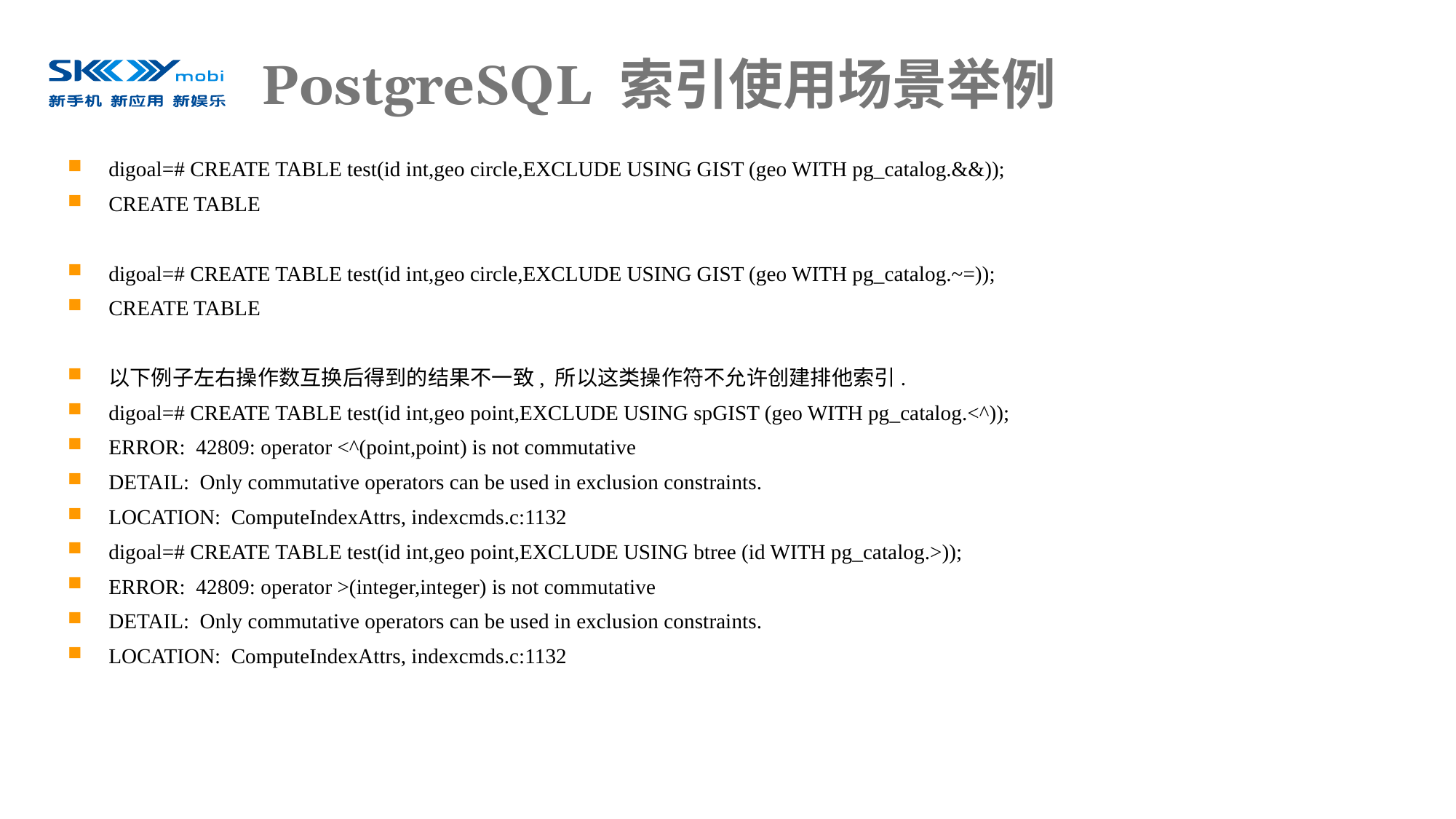

# PostgreSQL 索引使用场景举例
digoal=# CREATE TABLE test(id int,geo circle,EXCLUDE USING GIST (geo WITH pg_catalog.&&));
CREATE TABLE

digoal=# CREATE TABLE test(id int,geo circle,EXCLUDE USING GIST (geo WITH pg_catalog.~=));
CREATE TABLE

以下例子左右操作数互换后得到的结果不一致, 所以这类操作符不允许创建排他索引.
digoal=# CREATE TABLE test(id int,geo point,EXCLUDE USING spGIST (geo WITH pg_catalog.<^));
ERROR:  42809: operator <^(point,point) is not commutative
DETAIL:  Only commutative operators can be used in exclusion constraints.
LOCATION:  ComputeIndexAttrs, indexcmds.c:1132
digoal=# CREATE TABLE test(id int,geo point,EXCLUDE USING btree (id WITH pg_catalog.>));
ERROR:  42809: operator >(integer,integer) is not commutative
DETAIL:  Only commutative operators can be used in exclusion constraints.
LOCATION:  ComputeIndexAttrs, indexcmds.c:1132